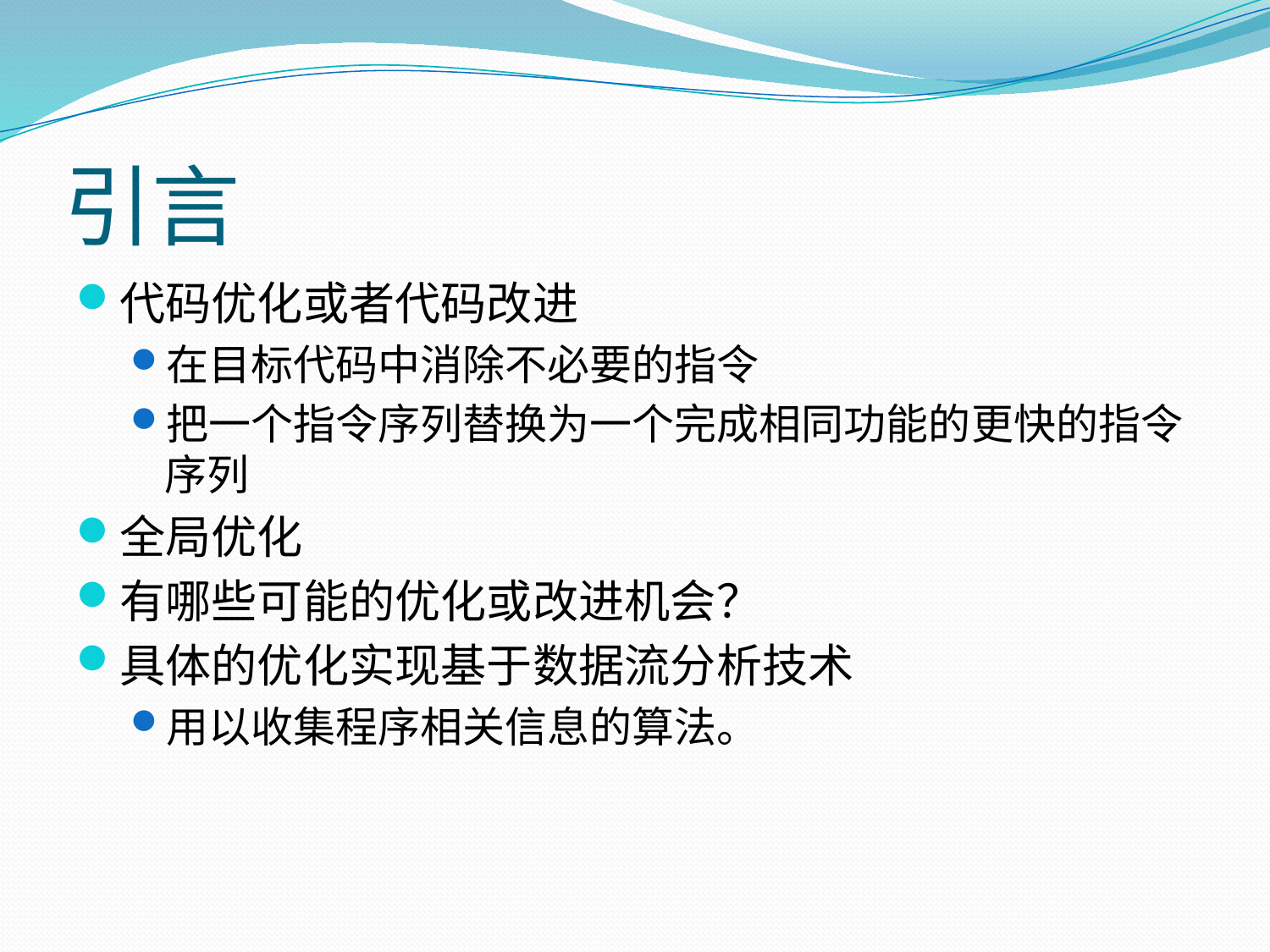

# 引言
代码优化或者代码改进
在目标代码中消除不必要的指令
把一个指令序列替换为一个完成相同功能的更快的指令序列
全局优化
有哪些可能的优化或改进机会？
具体的优化实现基于数据流分析技术
用以收集程序相关信息的算法。